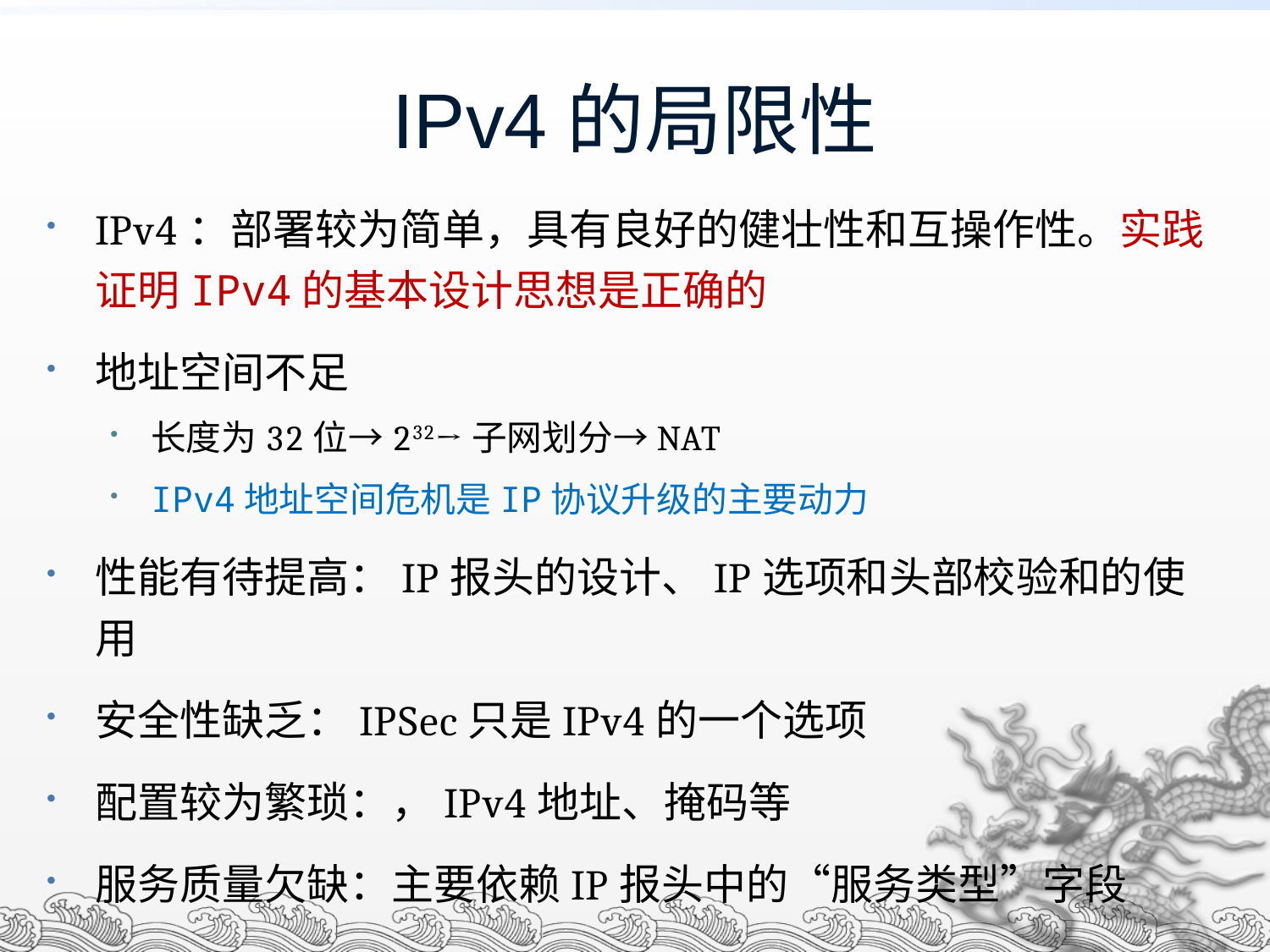

# IPv4的局限性
IPv4：部署较为简单，具有良好的健壮性和互操作性。实践证明IPv4的基本设计思想是正确的
地址空间不足
长度为32位→232→子网划分→NAT
IPv4地址空间危机是IP协议升级的主要动力
性能有待提高：IP报头的设计、IP选项和头部校验和的使用
安全性缺乏：IPSec只是IPv4的一个选项
配置较为繁琐：，IPv4地址、掩码等
服务质量欠缺：主要依赖IP报头中的“服务类型”字段